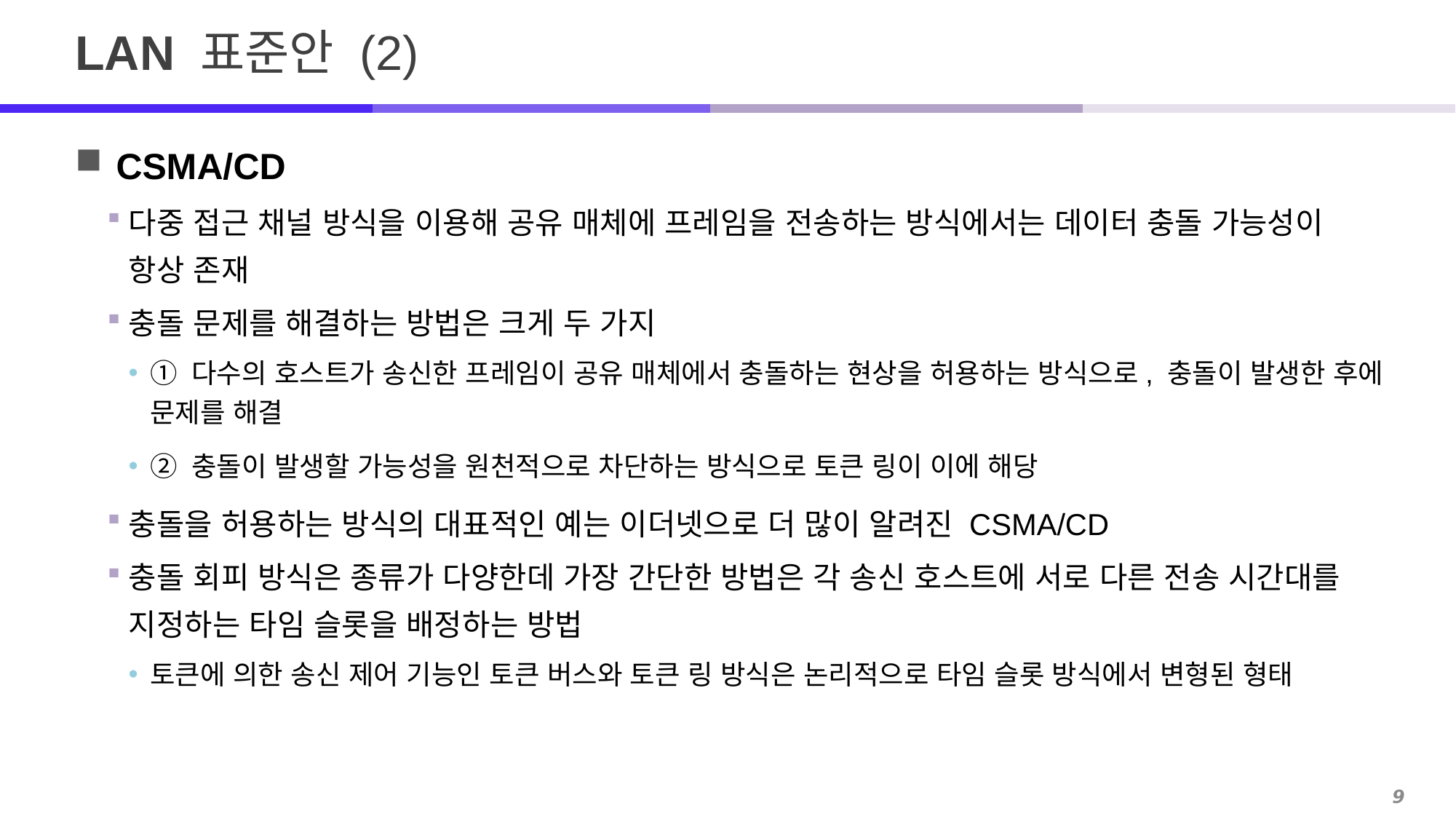

# LAN 표준안 (2)
CSMA/CD
다중 접근 채널 방식을 이용해 공유 매체에 프레임을 전송하는 방식에서는 데이터 충돌 가능성이 항상 존재
충돌 문제를 해결하는 방법은 크게 두 가지
① 다수의 호스트가 송신한 프레임이 공유 매체에서 충돌하는 현상을 허용하는 방식으로, 충돌이 발생한 후에 문제를 해결
② 충돌이 발생할 가능성을 원천적으로 차단하는 방식으로 토큰 링이 이에 해당
충돌을 허용하는 방식의 대표적인 예는 이더넷으로 더 많이 알려진 CSMA/CD
충돌 회피 방식은 종류가 다양한데 가장 간단한 방법은 각 송신 호스트에 서로 다른 전송 시간대를 지정하는 타임 슬롯을 배정하는 방법
토큰에 의한 송신 제어 기능인 토큰 버스와 토큰 링 방식은 논리적으로 타임 슬롯 방식에서 변형된 형태